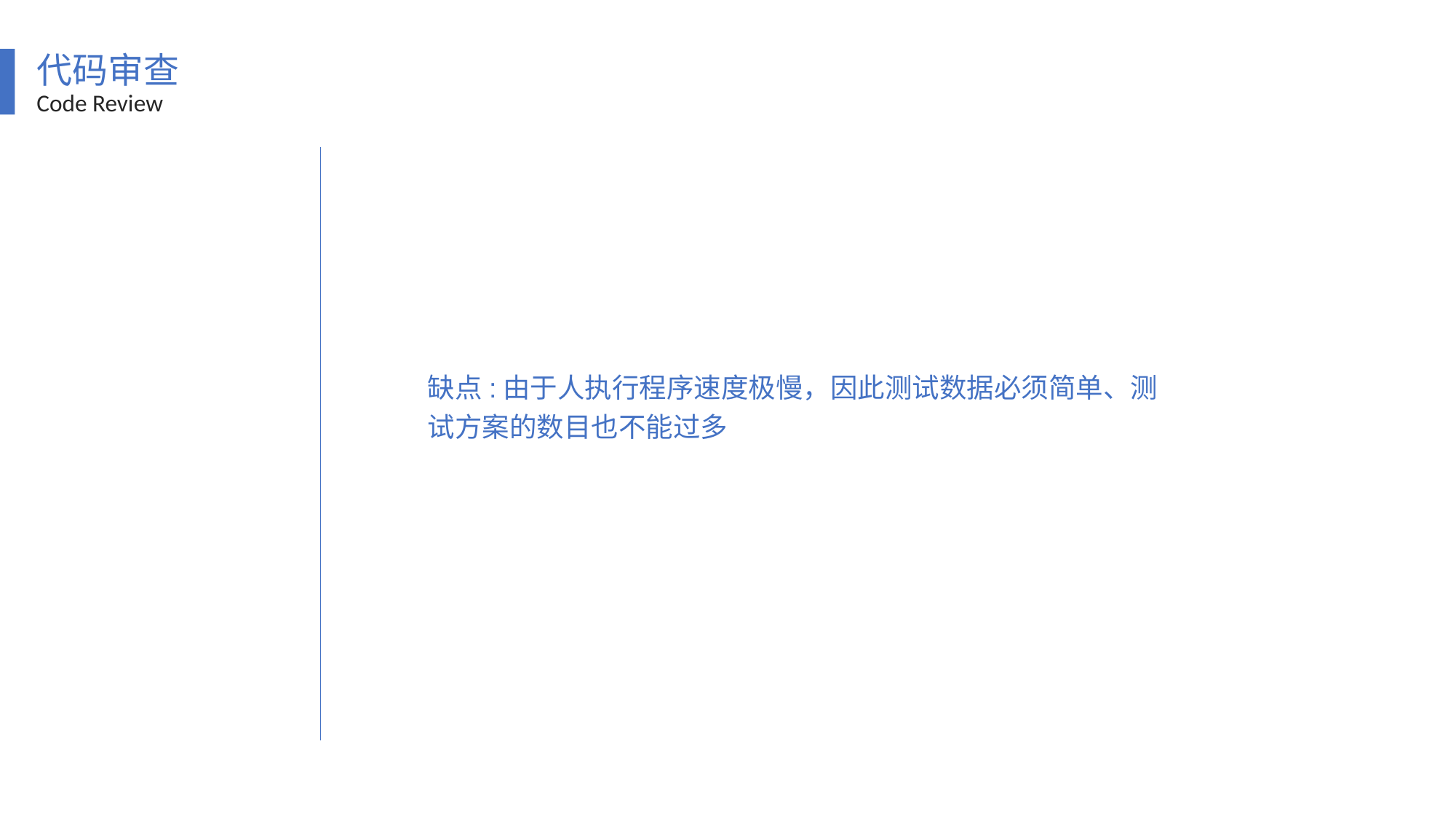

代码审查
Code Review

缺点:由于人执行程序速度极慢，因此测试数据必须简单、测试方案的数目也不能过多